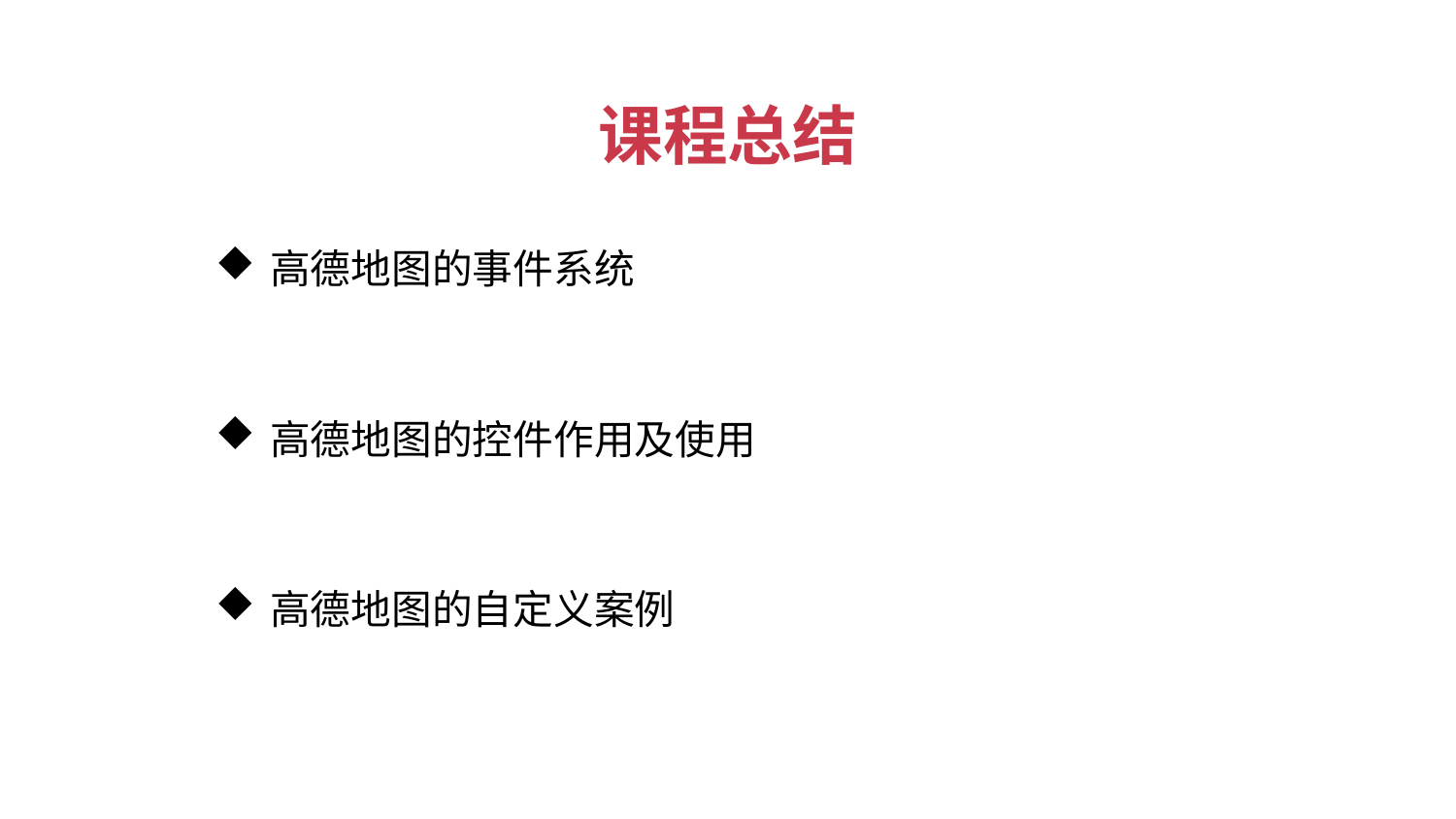

课程总结
高德地图的事件系统
高德地图的控件作用及使用
高德地图的自定义案例